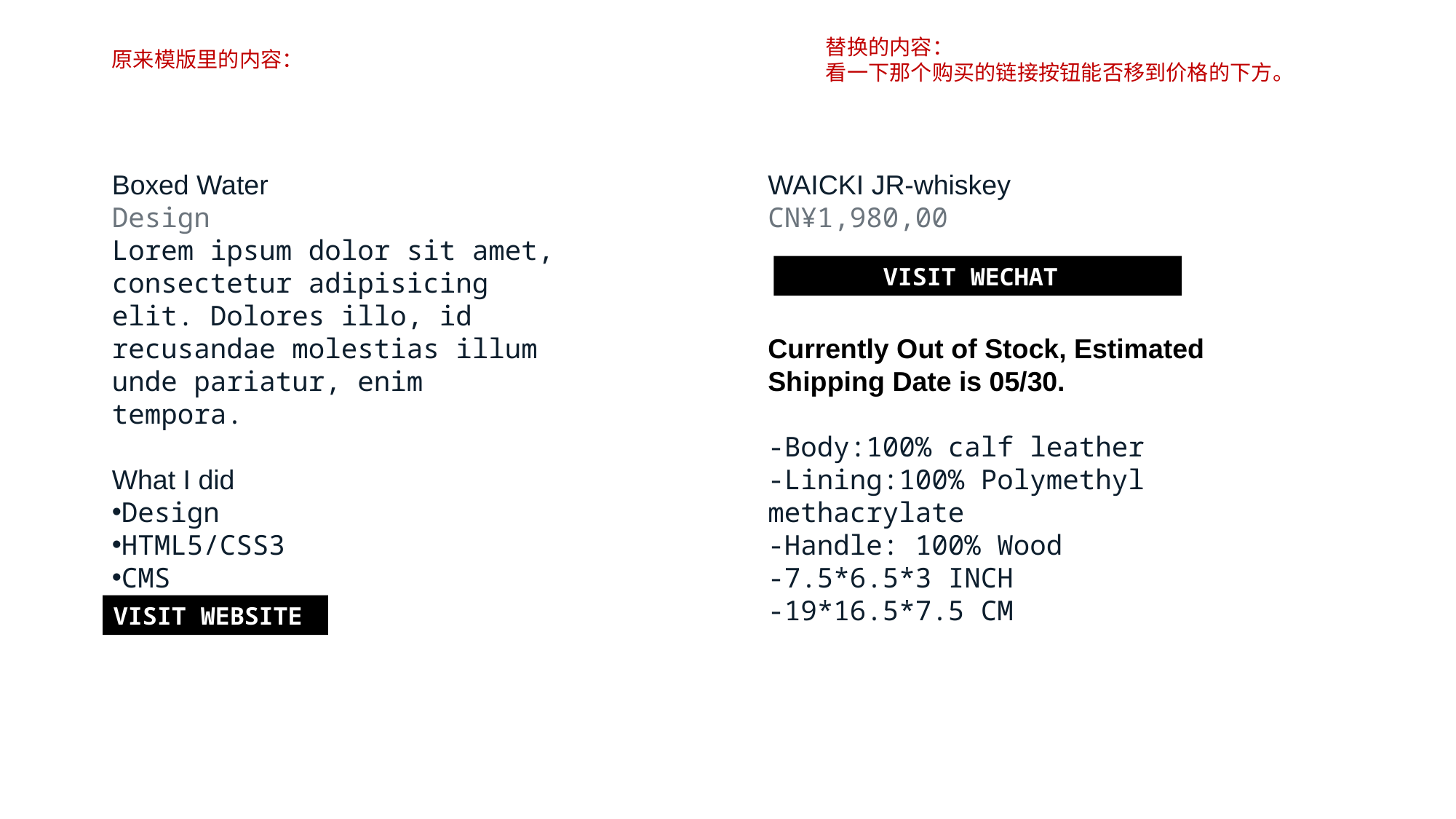

替换的内容：
看一下那个购买的链接按钮能否移到价格的下方。
原来模版里的内容：
Boxed Water
Design
Lorem ipsum dolor sit amet, consectetur adipisicing elit. Dolores illo, id recusandae molestias illum unde pariatur, enim tempora.

What I did
Design
HTML5/CSS3
CMS
Logo
WAICKI JR-whiskey
CN¥1,980,00

Currently Out of Stock, Estimated Shipping Date is 05/30.

-Body:100% calf leather
-Lining:100% Polymethyl methacrylate
-Handle: 100% Wood
-7.5*6.5*3 INCH
-19*16.5*7.5 CM
Visit wechat
Visit website